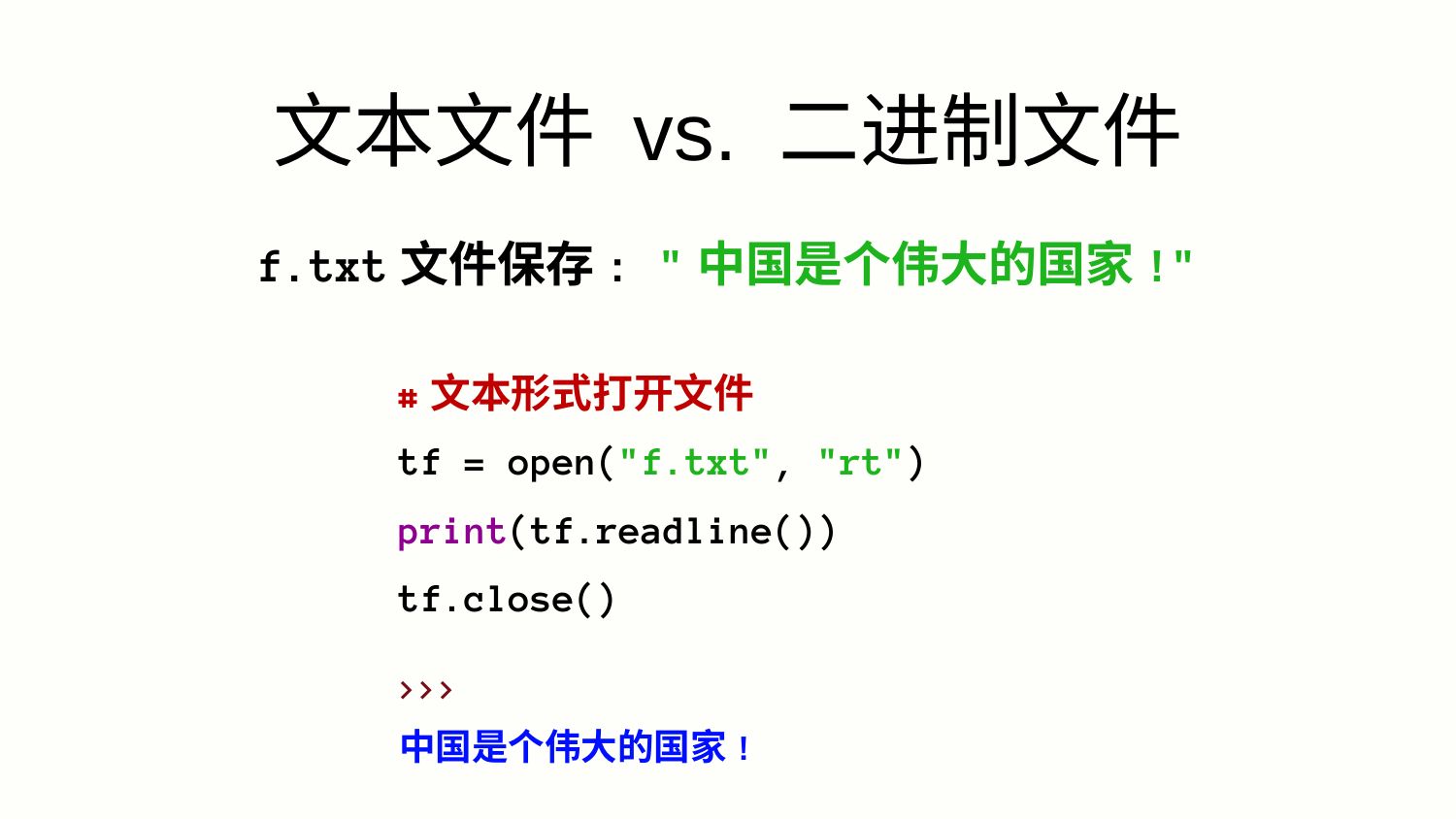

文本文件 vs. 二进制文件
f.txt文件保存: "中国是个伟大的国家!"
#文本形式打开文件
tf = open("f.txt", "rt")
print(tf.readline())
tf.close()
>>>
中国是个伟大的国家!